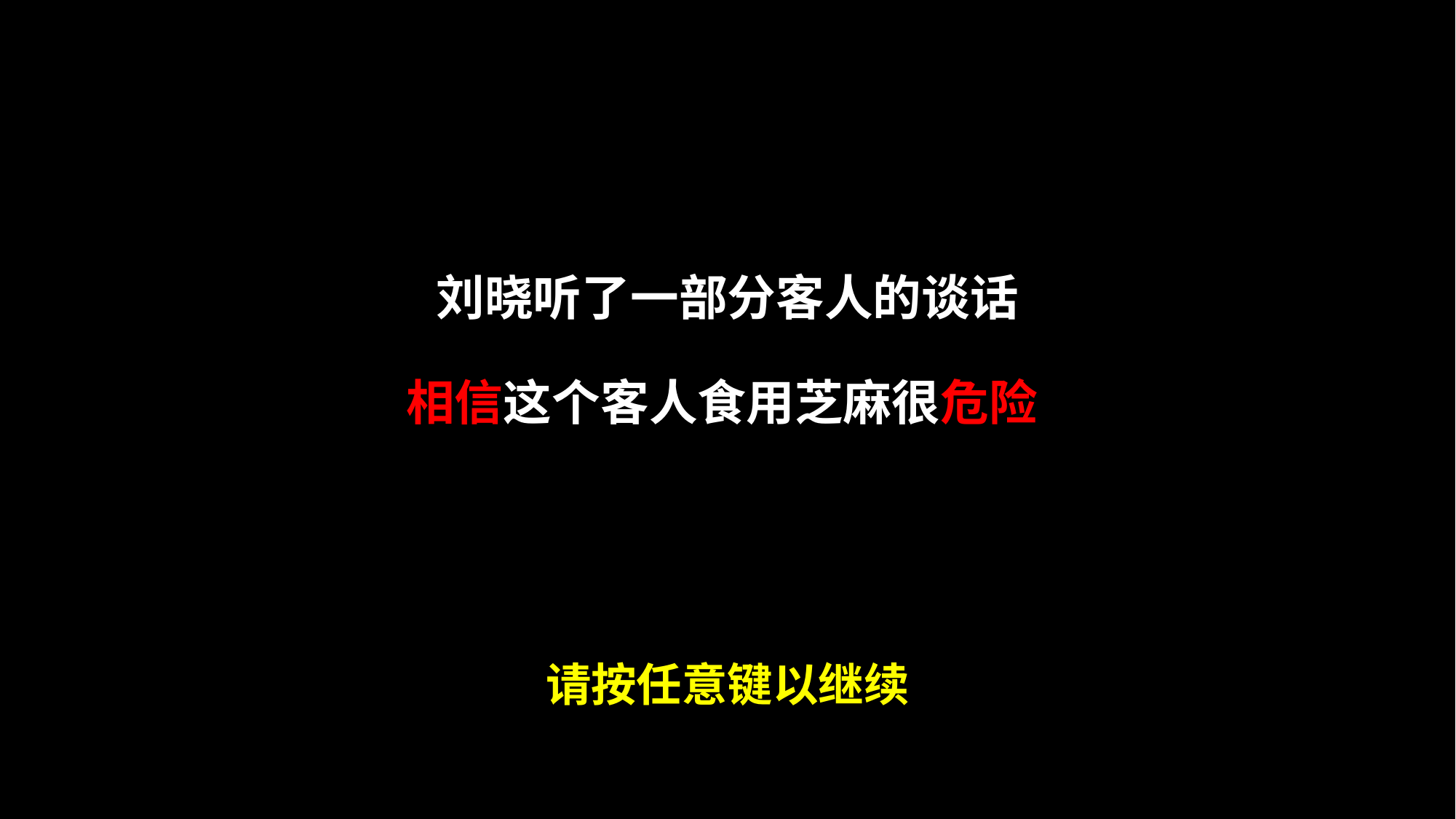

# 刘晓听了一部分客人的谈话 相信这个客人食用芝麻很危险
请按任意键以继续